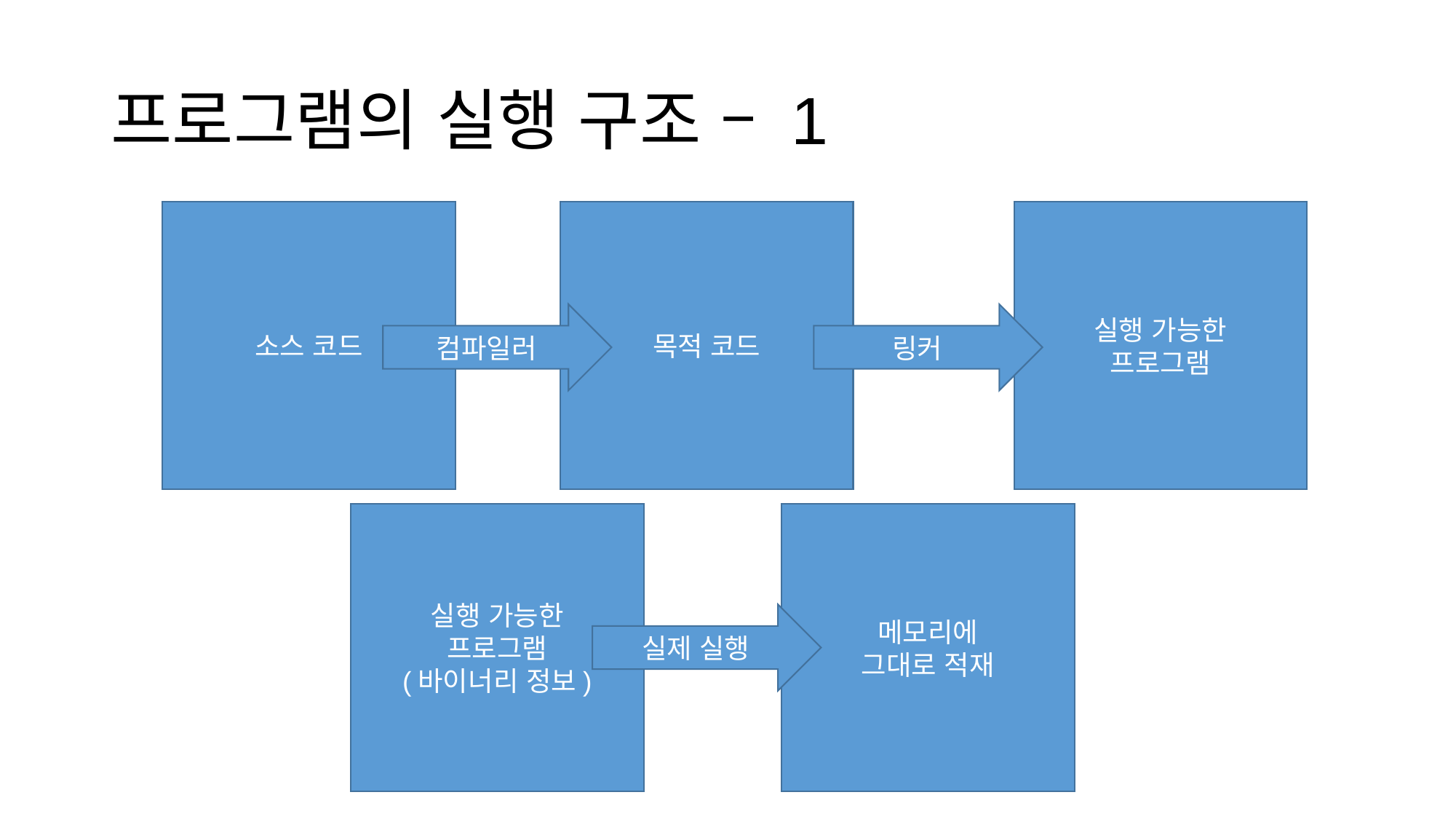

# 프로그램의 실행 구조 – 1
소스 코드
목적 코드
실행 가능한
프로그램
컴파일러
링커
실행 가능한
프로그램
(바이너리 정보)
메모리에
그대로 적재
실제 실행